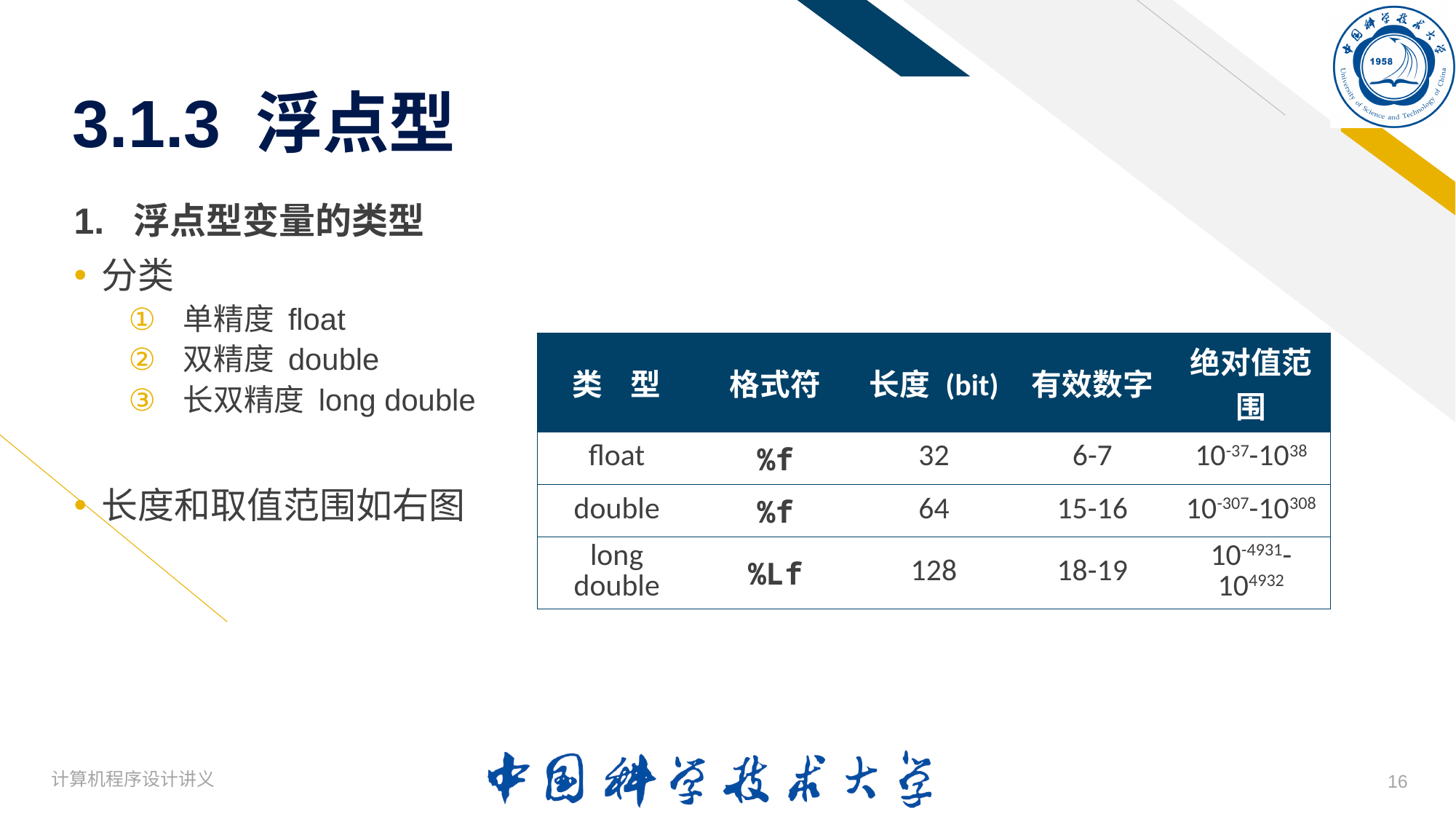

# 3.1.3 浮点型
1.  浮点型变量的类型
分类
单精度 float
双精度 double
长双精度 long double

长度和取值范围如右图

| 类 型 | 格式符 | 长度 (bit) | 有效数字 | 绝对值范围 |
| --- | --- | --- | --- | --- |
| float | %f | 32 | 6-7 | 10-37-1038 |
| double | %f | 64 | 15-16 | 10-307-10308 |
| long double | %Lf | 128 | 18-19 | 10-4931-104932 |
计算机程序设计讲义
16